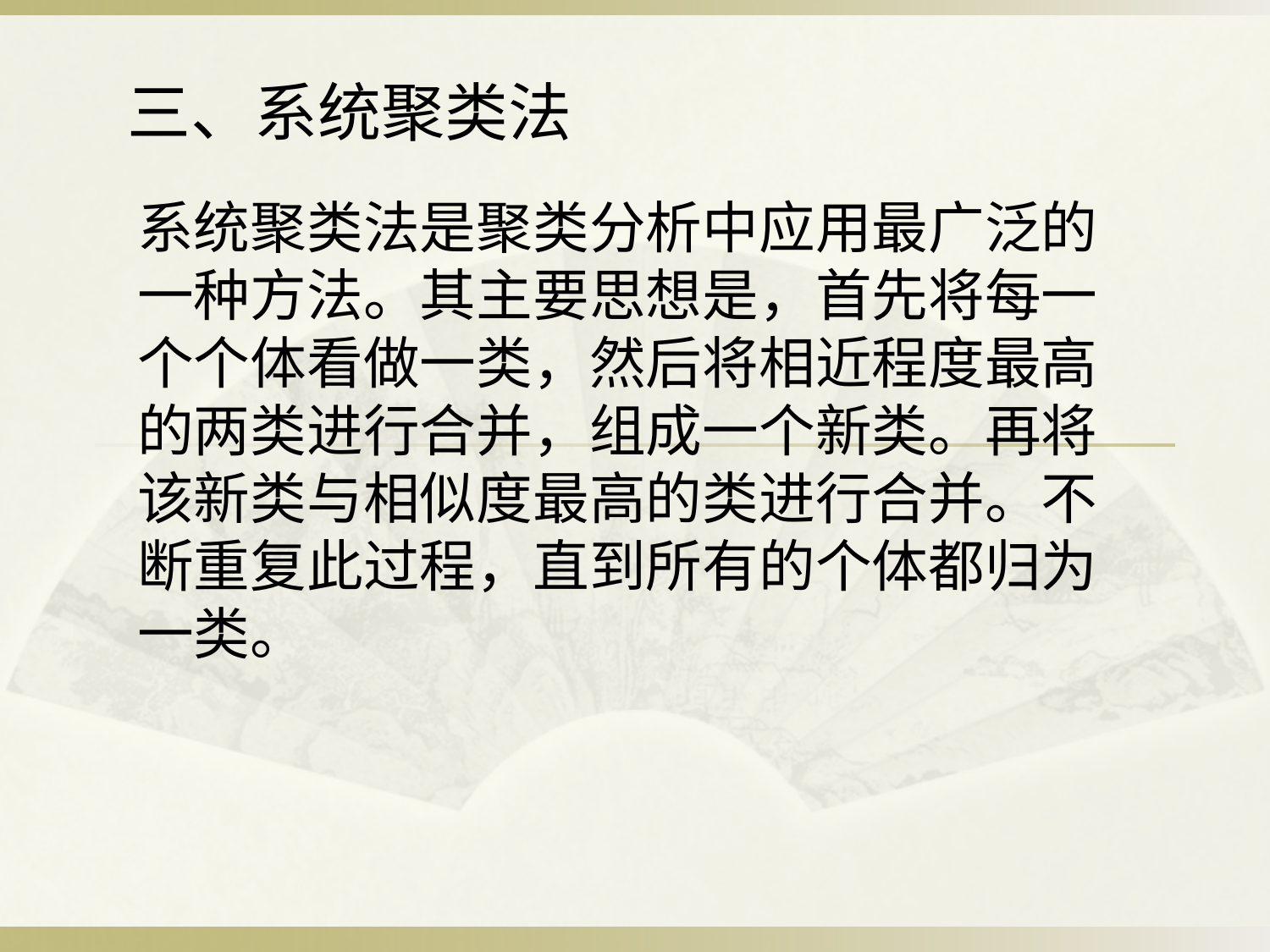

三、系统聚类法
系统聚类法是聚类分析中应用最广泛的一种方法。其主要思想是，首先将每一个个体看做一类，然后将相近程度最高的两类进行合并，组成一个新类。再将该新类与相似度最高的类进行合并。不断重复此过程，直到所有的个体都归为一类。